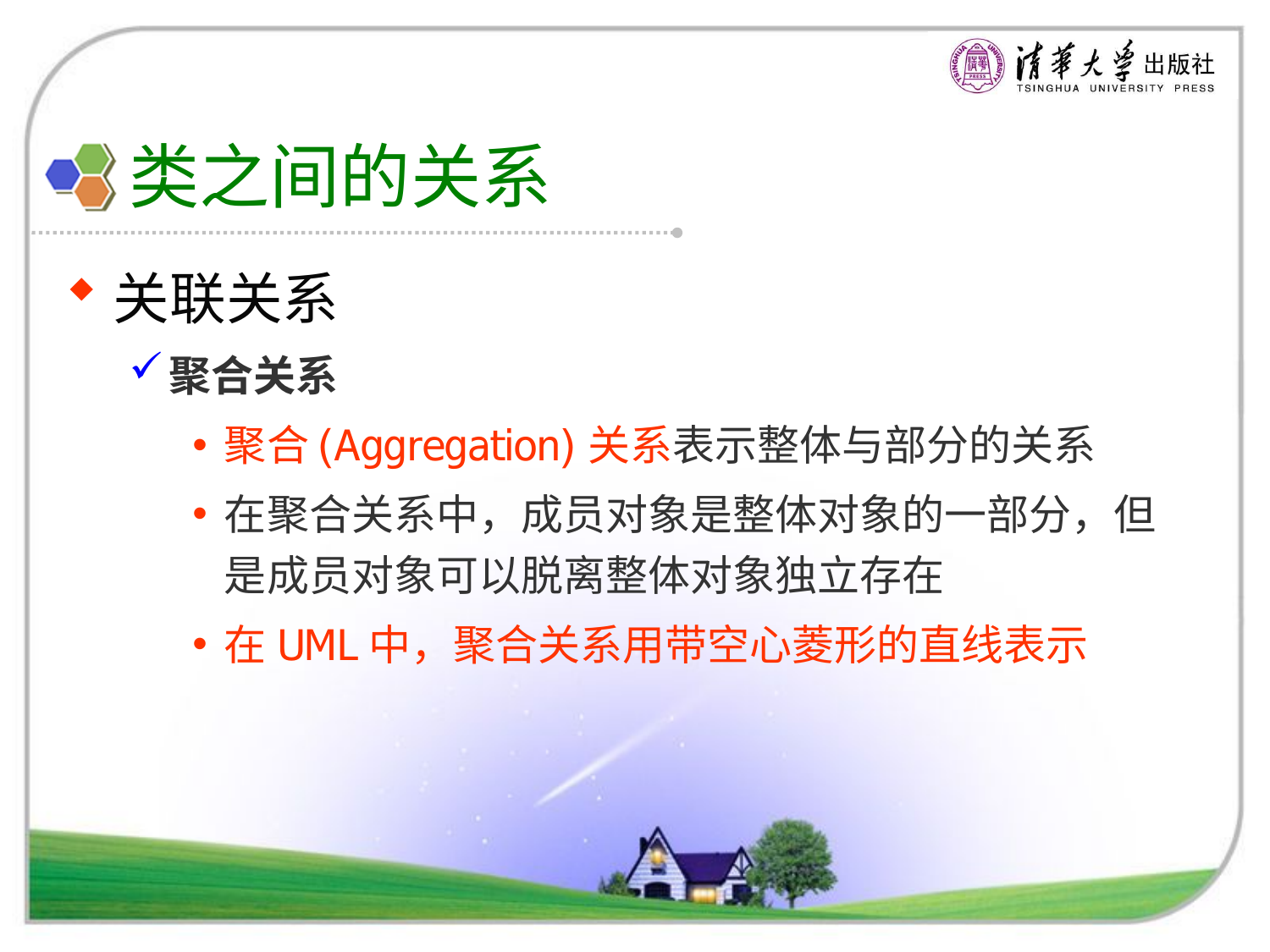

# 类之间的关系
关联关系
聚合关系
聚合(Aggregation)关系表示整体与部分的关系
在聚合关系中，成员对象是整体对象的一部分，但是成员对象可以脱离整体对象独立存在
在UML中，聚合关系用带空心菱形的直线表示